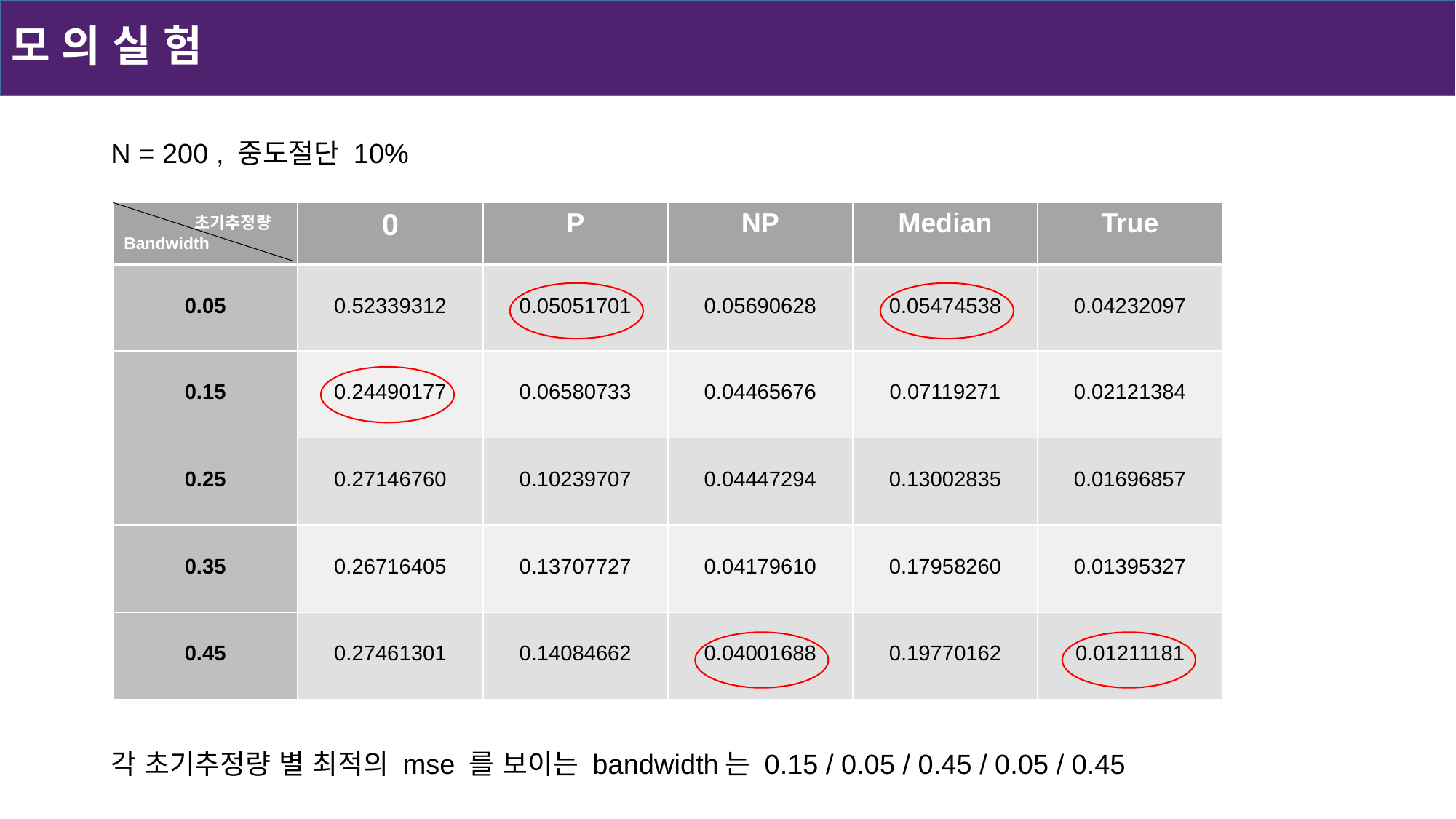

# 모 의 실 험
N = 200 , 중도절단 10%

각 초기추정량 별 최적의 mse 를 보이는 bandwidth는 0.15 / 0.05 / 0.45 / 0.05 / 0.45

| 초기추정량 Bandwidth | 0 | P | NP | Median | True |
| --- | --- | --- | --- | --- | --- |
| 0.05 | 0.52339312 | 0.05051701 | 0.05690628 | 0.05474538 | 0.04232097 |
| 0.15 | 0.24490177 | 0.06580733 | 0.04465676 | 0.07119271 | 0.02121384 |
| 0.25 | 0.27146760 | 0.10239707 | 0.04447294 | 0.13002835 | 0.01696857 |
| 0.35 | 0.26716405 | 0.13707727 | 0.04179610 | 0.17958260 | 0.01395327 |
| 0.45 | 0.27461301 | 0.14084662 | 0.04001688 | 0.19770162 | 0.01211181 |